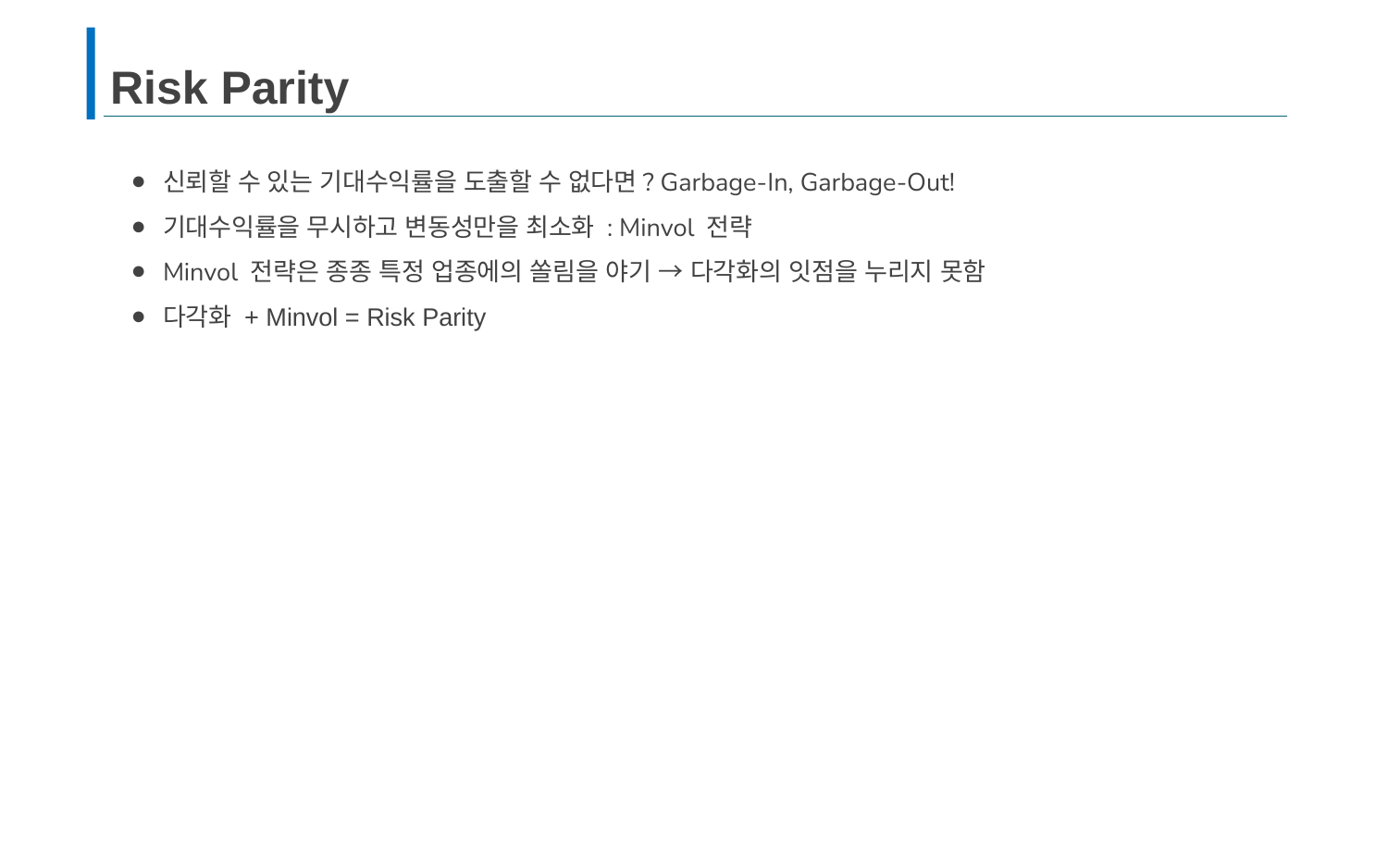

# Risk Parity
신뢰할 수 있는 기대수익률을 도출할 수 없다면? Garbage-In, Garbage-Out!
기대수익률을 무시하고 변동성만을 최소화 : Minvol 전략
Minvol 전략은 종종 특정 업종에의 쏠림을 야기 → 다각화의 잇점을 누리지 못함
다각화 + Minvol = Risk Parity